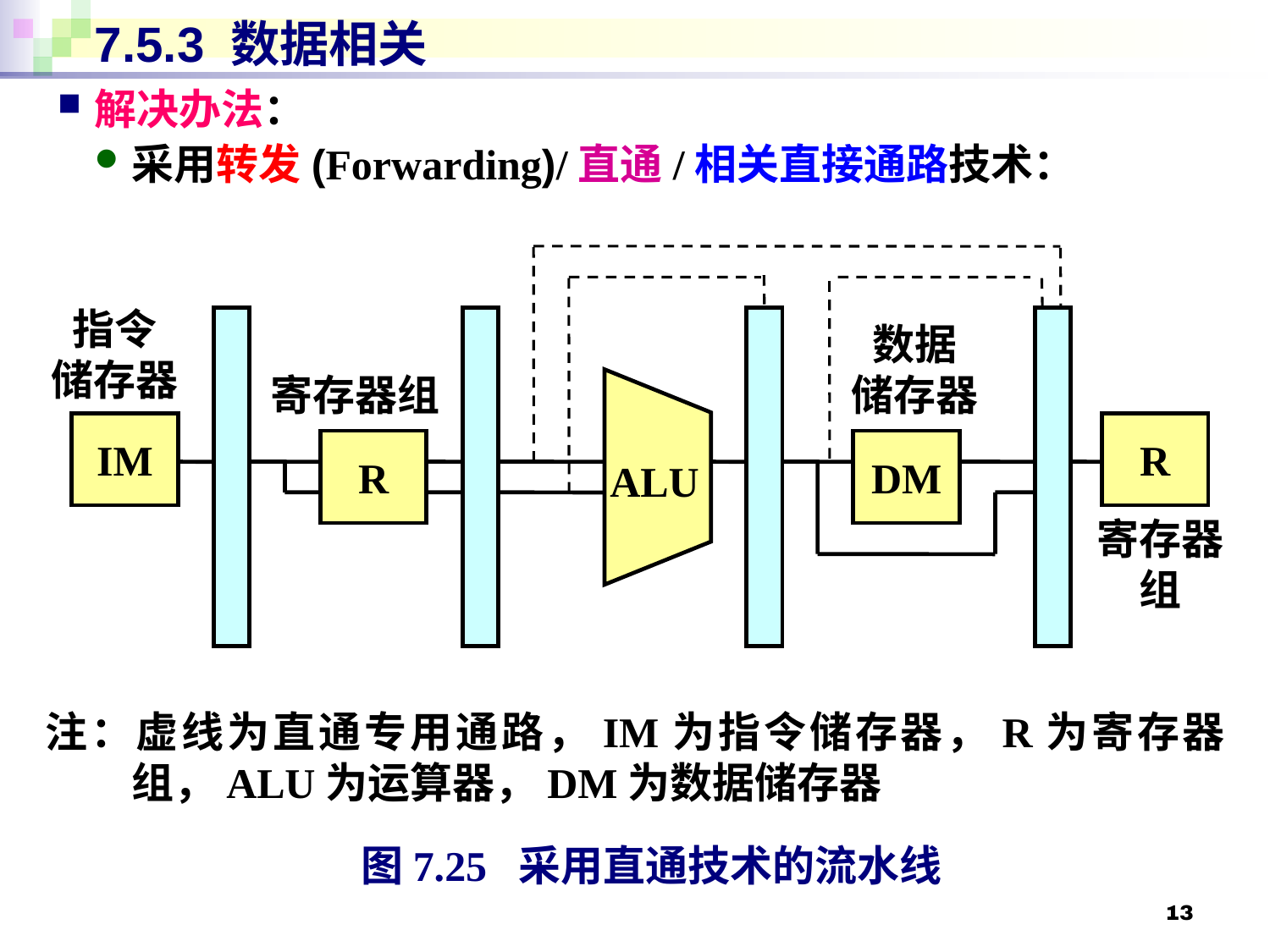

# 7.5.3 数据相关
解决办法：
采用转发(Forwarding)/直通/相关直接通路技术：

指令
储存器

数据
储存器
寄存器组
IM
R

R
DM
ALU

寄存器组

注：虚线为直通专用通路，IM为指令储存器，R为寄存器组，ALU为运算器，DM为数据储存器
图7.25  采用直通技术的流水线
13